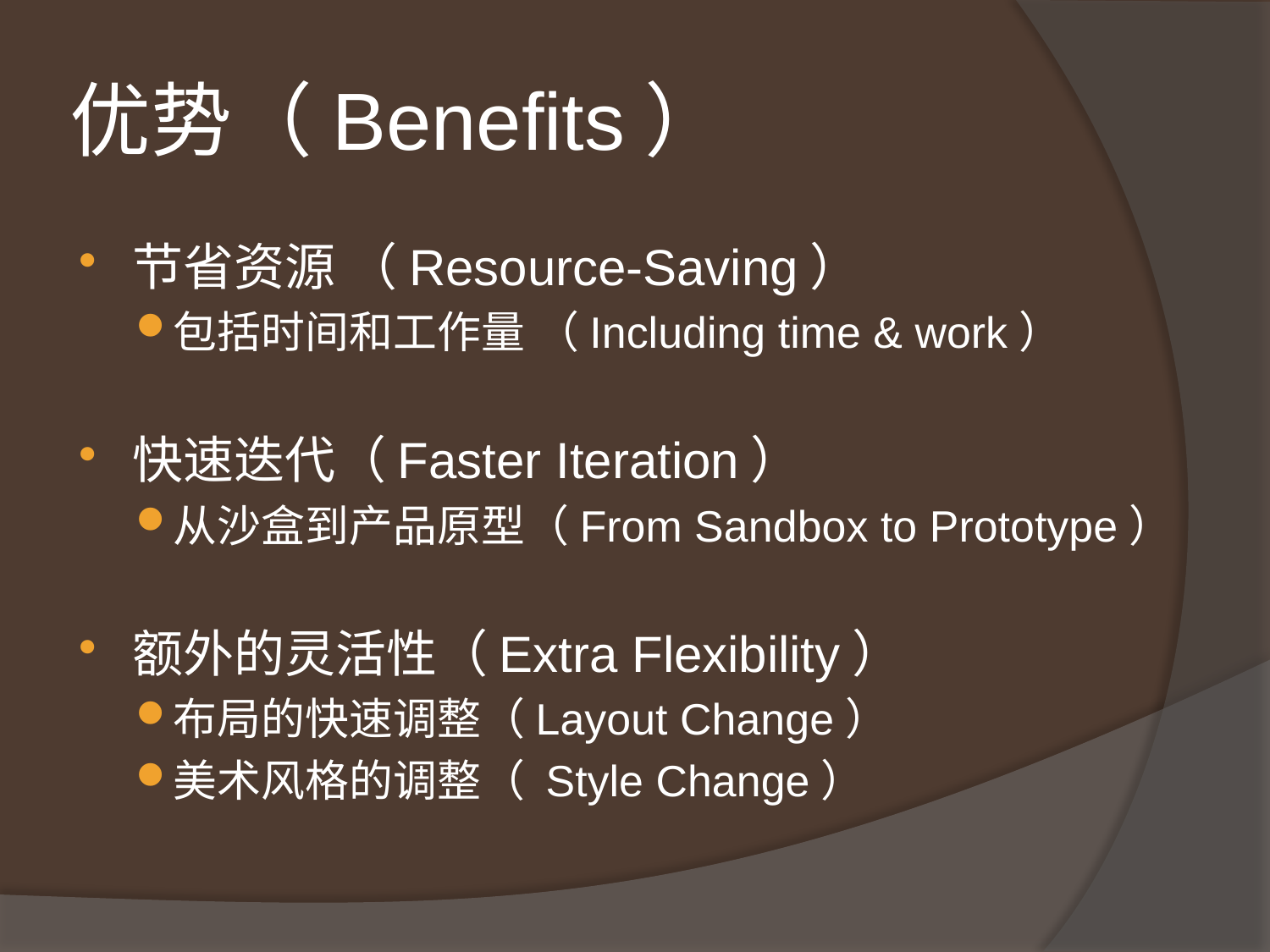

# 优势（Benefits）
节省资源 （Resource-Saving）
包括时间和工作量 （Including time & work）
快速迭代（Faster Iteration）
从沙盒到产品原型（From Sandbox to Prototype）
额外的灵活性（Extra Flexibility）
布局的快速调整（Layout Change）
美术风格的调整（ Style Change）